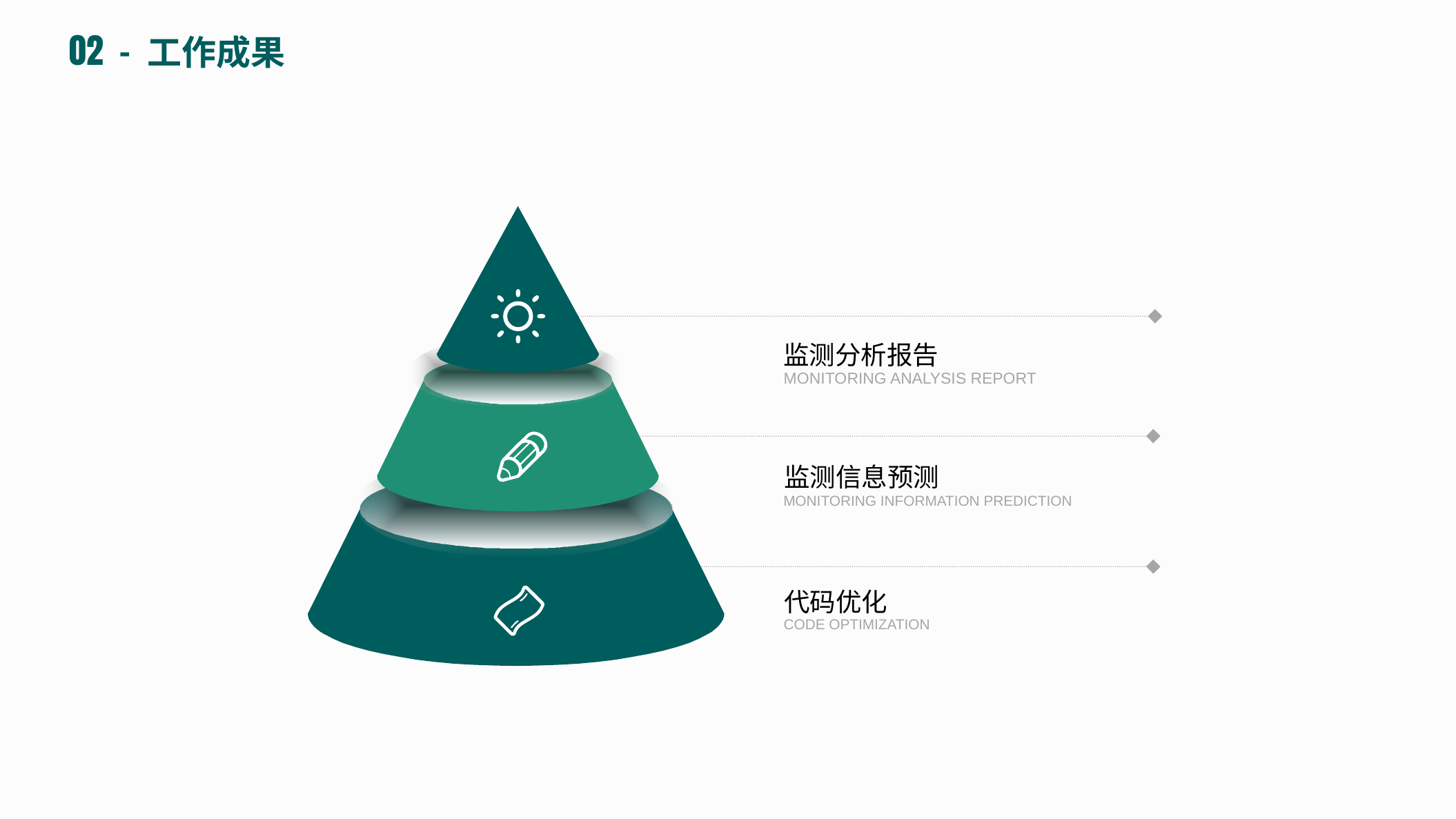

02  - 工作成果

监测分析报告

MONITORING ANALYSIS REPORT

监测信息预测
MONITORING INFORMATION PREDICTION
代码优化

CODE OPTIMIZATION